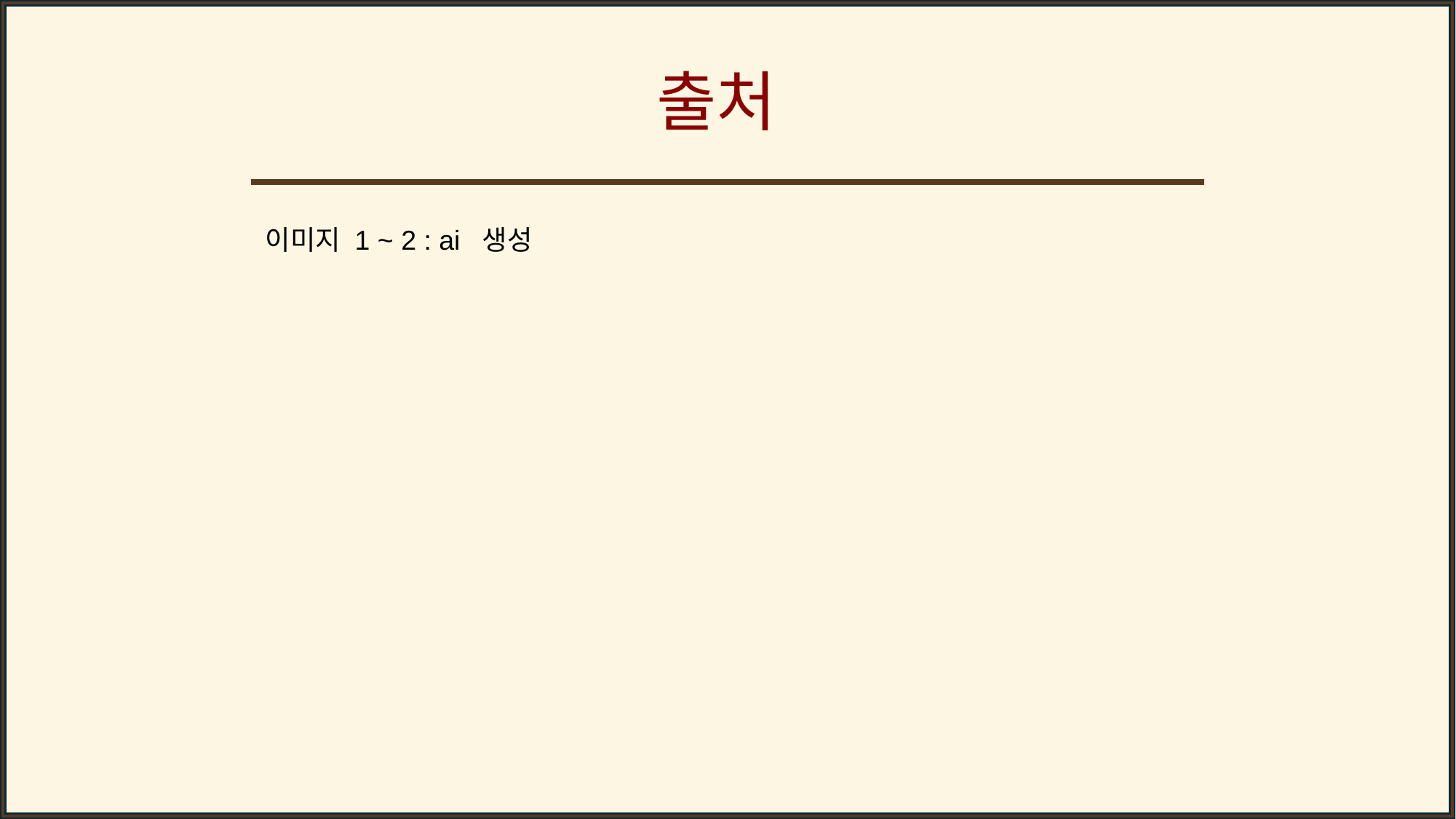

출처
이미지 1 ~ 2 : ai  생성